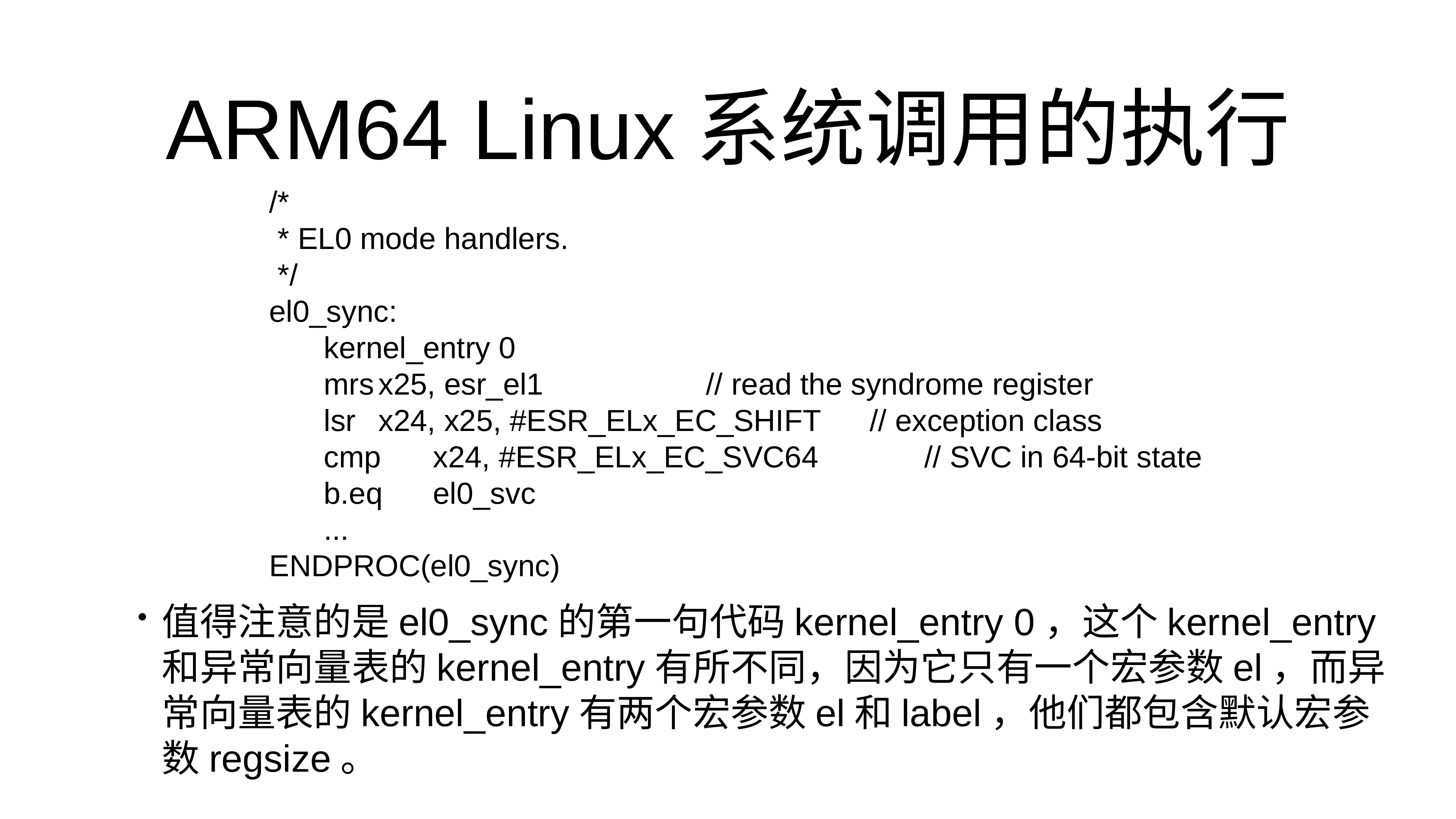

# ARM64 Linux系统调用的执行
/*
 * EL0 mode handlers.
 */
el0_sync:
	kernel_entry 0
	mrs	x25, esr_el1			// read the syndrome register
	lsr	x24, x25, #ESR_ELx_EC_SHIFT	// exception class
	cmp	x24, #ESR_ELx_EC_SVC64		// SVC in 64-bit state
	b.eq	el0_svc
	...
ENDPROC(el0_sync)
值得注意的是el0_sync的第一句代码kernel_entry 0，这个kernel_entry和异常向量表的kernel_entry有所不同，因为它只有一个宏参数el，而异常向量表的kernel_entry有两个宏参数el和label，他们都包含默认宏参数regsize。